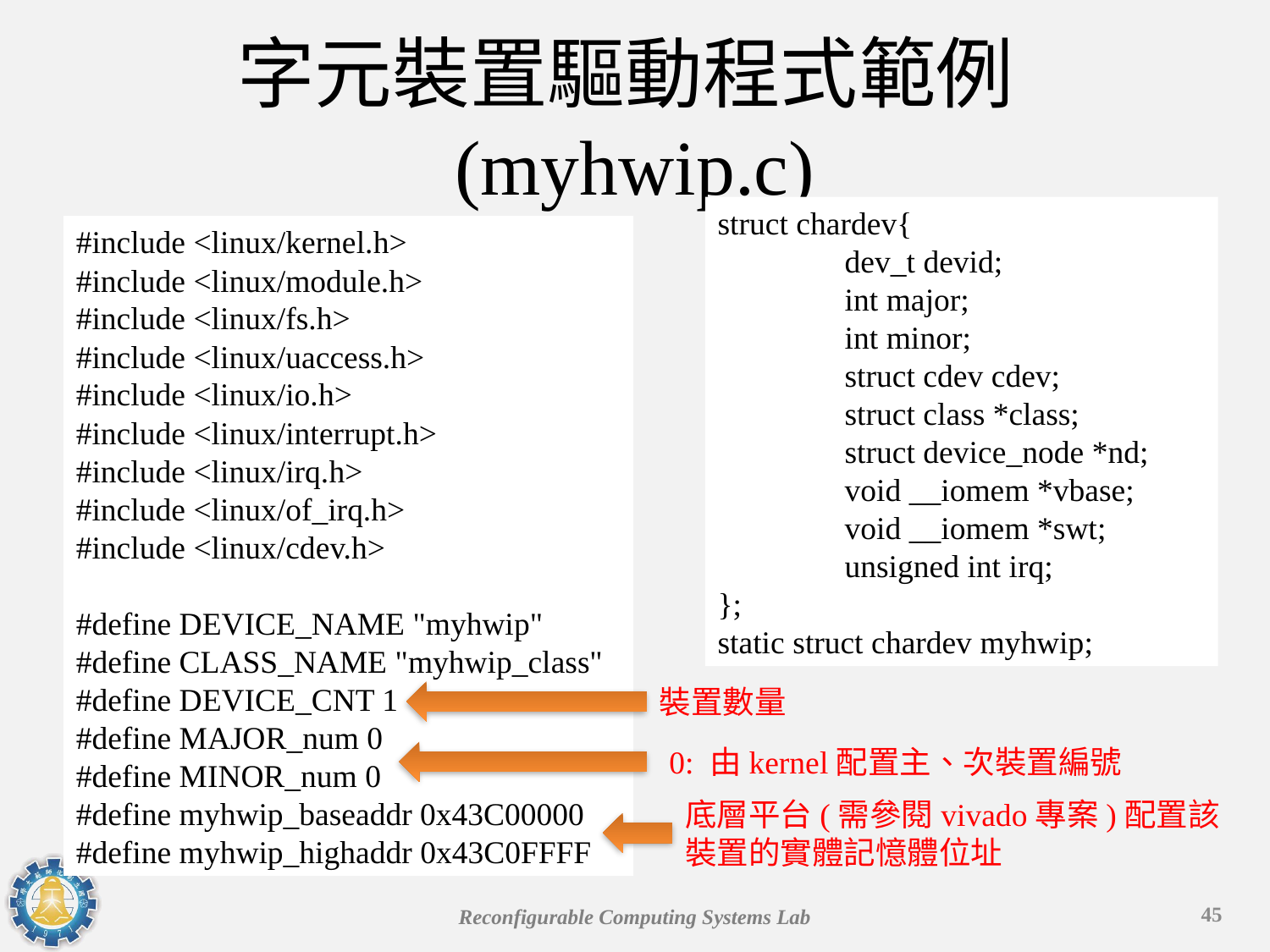

# 字元裝置驅動程式範例(myhwip.c)
struct chardev{
	dev_t devid;
	int major;
	int minor;
	struct cdev cdev;
	struct class *class;
	struct device_node *nd;
	void __iomem *vbase;
	void __iomem *swt;
	unsigned int irq;
};
static struct chardev myhwip;
#include <linux/kernel.h>
#include <linux/module.h>
#include <linux/fs.h>
#include <linux/uaccess.h>
#include <linux/io.h>
#include <linux/interrupt.h>
#include <linux/irq.h>
#include <linux/of_irq.h>
#include <linux/cdev.h>

#define DEVICE_NAME "myhwip"
#define CLASS_NAME "myhwip_class"
#define DEVICE_CNT 1
#define MAJOR_num 0
#define MINOR_num 0
#define myhwip_baseaddr 0x43C00000
#define myhwip_highaddr 0x43C0FFFF
裝置數量

0: 由kernel配置主、次裝置編號

底層平台(需參閱vivado專案)配置該裝置的實體記憶體位址

45